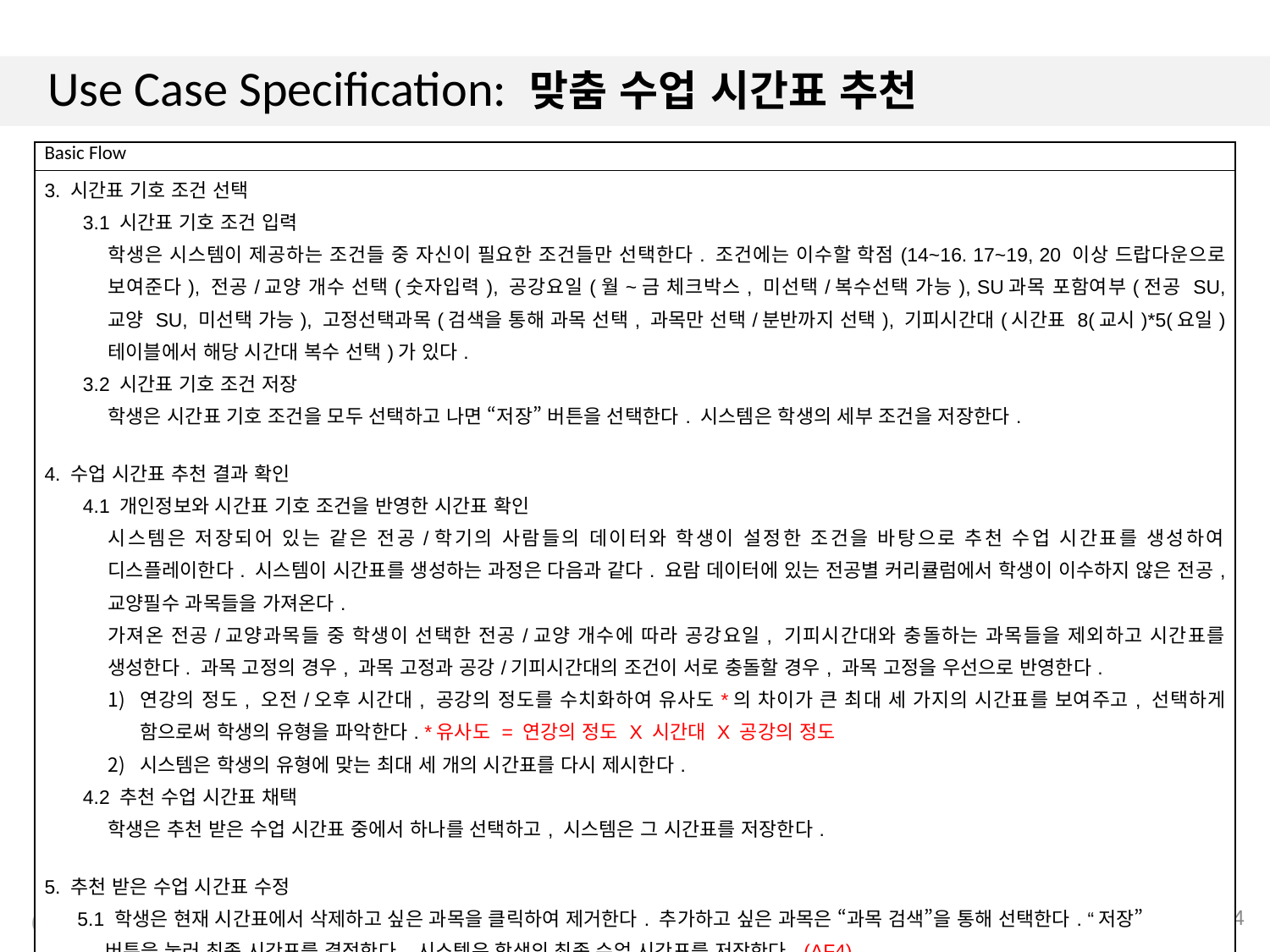

# Use Case Specification: 맞춤 수업 시간표 추천
| Basic Flow |
| --- |
| 3. 시간표 기호 조건 선택 3.1 시간표 기호 조건 입력 학생은 시스템이 제공하는 조건들 중 자신이 필요한 조건들만 선택한다. 조건에는 이수할 학점(14~16. 17~19, 20 이상 드랍다운으로 보여준다), 전공/교양 개수 선택(숫자입력), 공강요일(월~금 체크박스, 미선택/복수선택 가능), SU과목 포함여부(전공 SU, 교양 SU, 미선택 가능), 고정선택과목(검색을 통해 과목 선택, 과목만 선택/분반까지 선택), 기피시간대(시간표 8(교시)\*5(요일) 테이블에서 해당 시간대 복수 선택)가 있다. 3.2 시간표 기호 조건 저장 학생은 시간표 기호 조건을 모두 선택하고 나면 “저장” 버튼을 선택한다. 시스템은 학생의 세부 조건을 저장한다. 4. 수업 시간표 추천 결과 확인 4.1 개인정보와 시간표 기호 조건을 반영한 시간표 확인 시스템은 저장되어 있는 같은 전공/학기의 사람들의 데이터와 학생이 설정한 조건을 바탕으로 추천 수업 시간표를 생성하여 디스플레이한다. 시스템이 시간표를 생성하는 과정은 다음과 같다. 요람 데이터에 있는 전공별 커리큘럼에서 학생이 이수하지 않은 전공, 교양필수 과목들을 가져온다. 가져온 전공/교양과목들 중 학생이 선택한 전공/교양 개수에 따라 공강요일, 기피시간대와 충돌하는 과목들을 제외하고 시간표를 생성한다. 과목 고정의 경우, 과목 고정과 공강/기피시간대의 조건이 서로 충돌할 경우, 과목 고정을 우선으로 반영한다. 연강의 정도, 오전/오후 시간대, 공강의 정도를 수치화하여 유사도\*의 차이가 큰 최대 세 가지의 시간표를 보여주고, 선택하게 함으로써 학생의 유형을 파악한다. \*유사도 = 연강의 정도 X 시간대 X 공강의 정도 시스템은 학생의 유형에 맞는 최대 세 개의 시간표를 다시 제시한다. 4.2 추천 수업 시간표 채택 학생은 추천 받은 수업 시간표 중에서 하나를 선택하고, 시스템은 그 시간표를 저장한다. 5. 추천 받은 수업 시간표 수정 5.1 학생은 현재 시간표에서 삭제하고 싶은 과목을 클릭하여 제거한다. 추가하고 싶은 과목은 “과목 검색”을 통해 선택한다. “저장” 버튼을 눌러 최종 시간표를 결정한다. 시스템은 학생의 최종 수업 시간표를 저장한다. (AF4) |
4